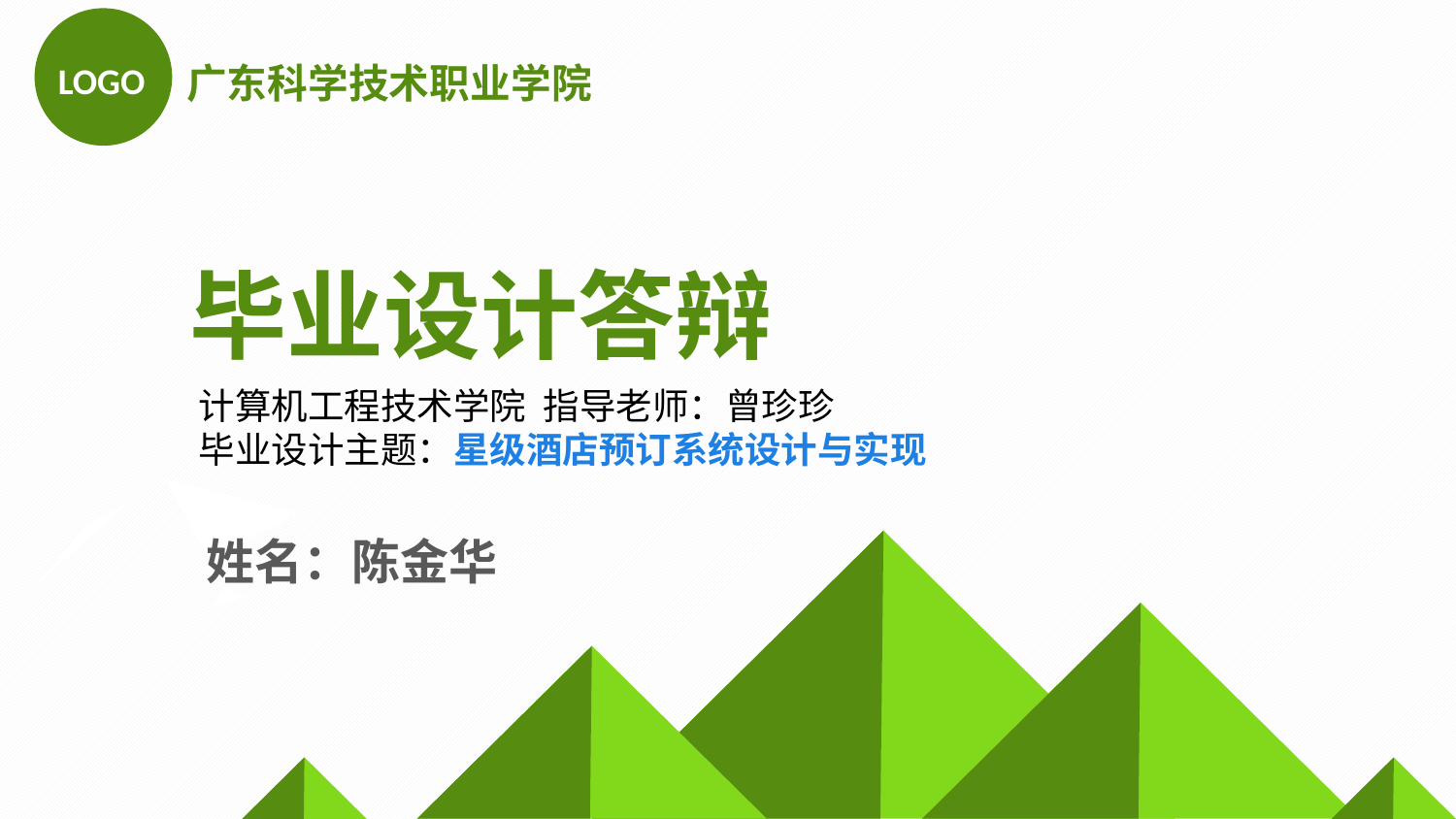

LOGO
广东科学技术职业学院
毕业设计答辩
计算机工程技术学院  指导老师：曾珍珍
毕业设计主题：星级酒店预订系统设计与实现

姓名：陈金华